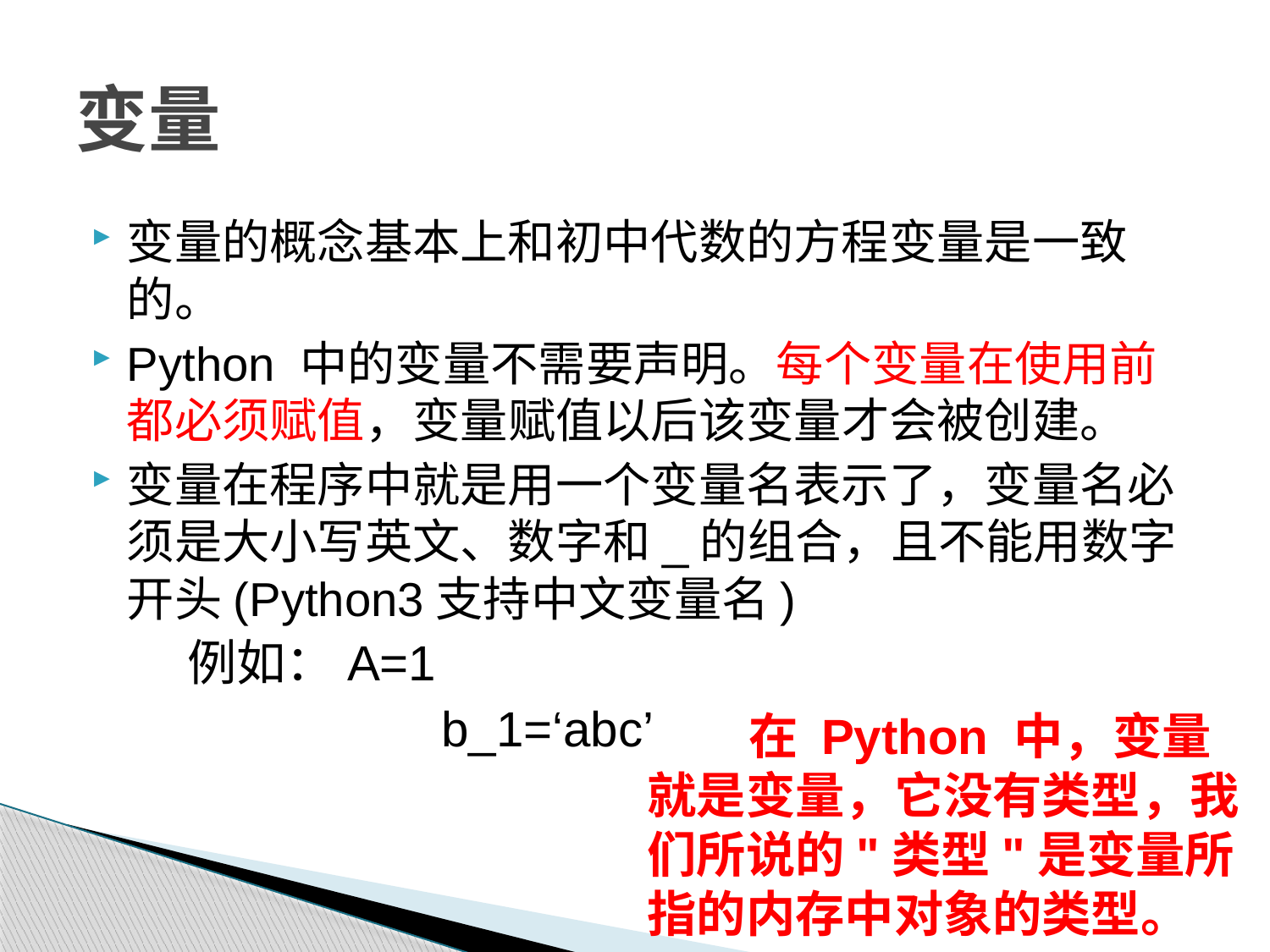

# 变量
变量的概念基本上和初中代数的方程变量是一致的。
Python 中的变量不需要声明。每个变量在使用前都必须赋值，变量赋值以后该变量才会被创建。
变量在程序中就是用一个变量名表示了，变量名必须是大小写英文、数字和_的组合，且不能用数字开头(Python3支持中文变量名)
例如：A=1
		b_1=‘abc’
        在 Python 中，变量就是变量，它没有类型，我们所说的"类型"是变量所指的内存中对象的类型。